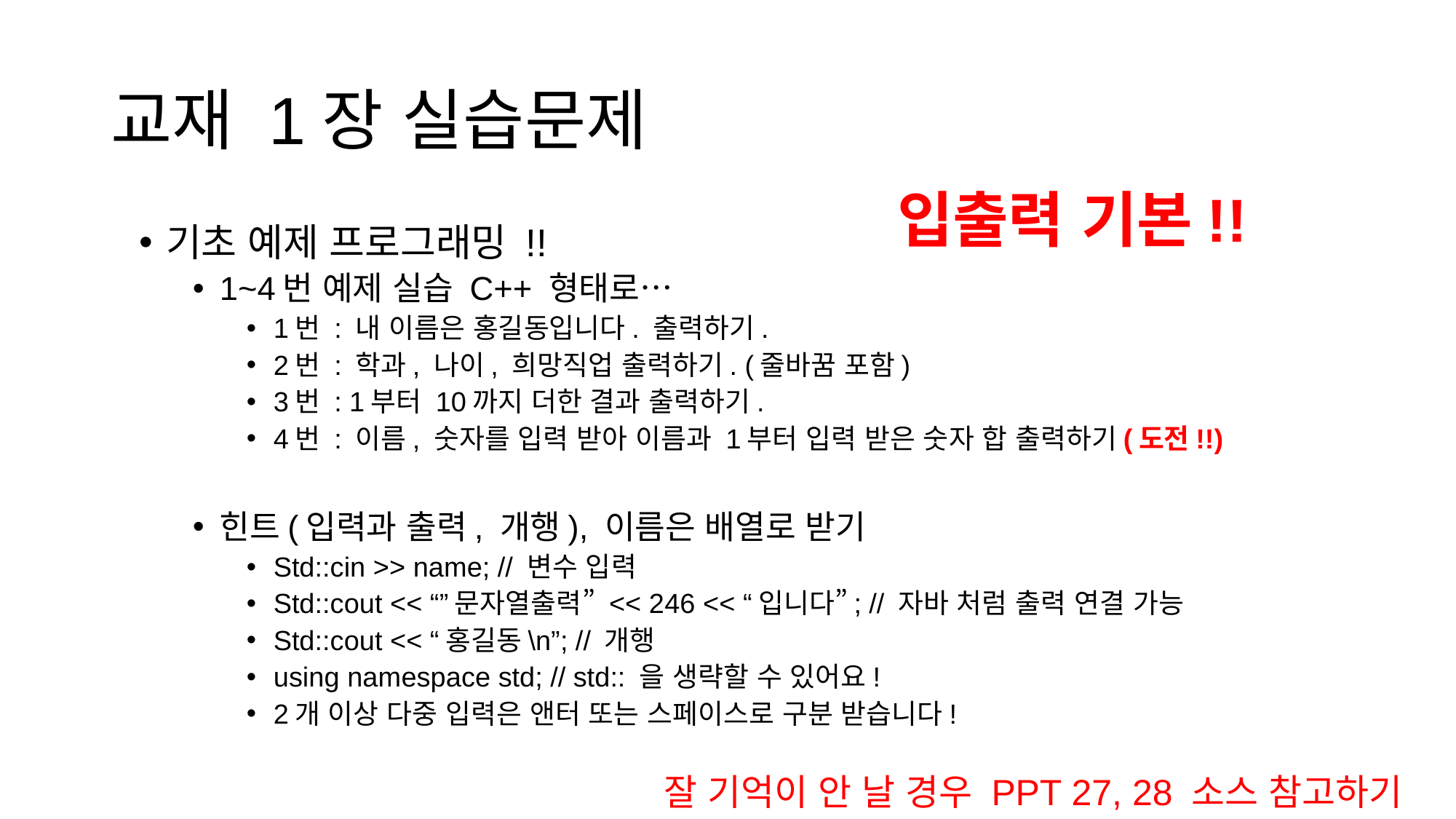

# 교재 1장 실습문제
입출력 기본!!
기초 예제 프로그래밍 !!
1~4번 예제 실습 C++ 형태로…
1번 : 내 이름은 홍길동입니다. 출력하기.
2번 : 학과, 나이, 희망직업 출력하기. (줄바꿈 포함)
3번 : 1부터 10까지 더한 결과 출력하기.
4번 : 이름, 숫자를 입력 받아 이름과 1부터 입력 받은 숫자 합 출력하기(도전!!)

힌트(입력과 출력, 개행), 이름은 배열로 받기
Std::cin >> name; // 변수 입력
Std::cout << “”문자열출력” << 246 << “입니다”; // 자바 처럼 출력 연결 가능
Std::cout << “홍길동\n”; // 개행
using namespace std; // std:: 을 생략할 수 있어요!
2개 이상 다중 입력은 앤터 또는 스페이스로 구분 받습니다!
잘 기억이 안 날 경우 PPT 27, 28 소스 참고하기